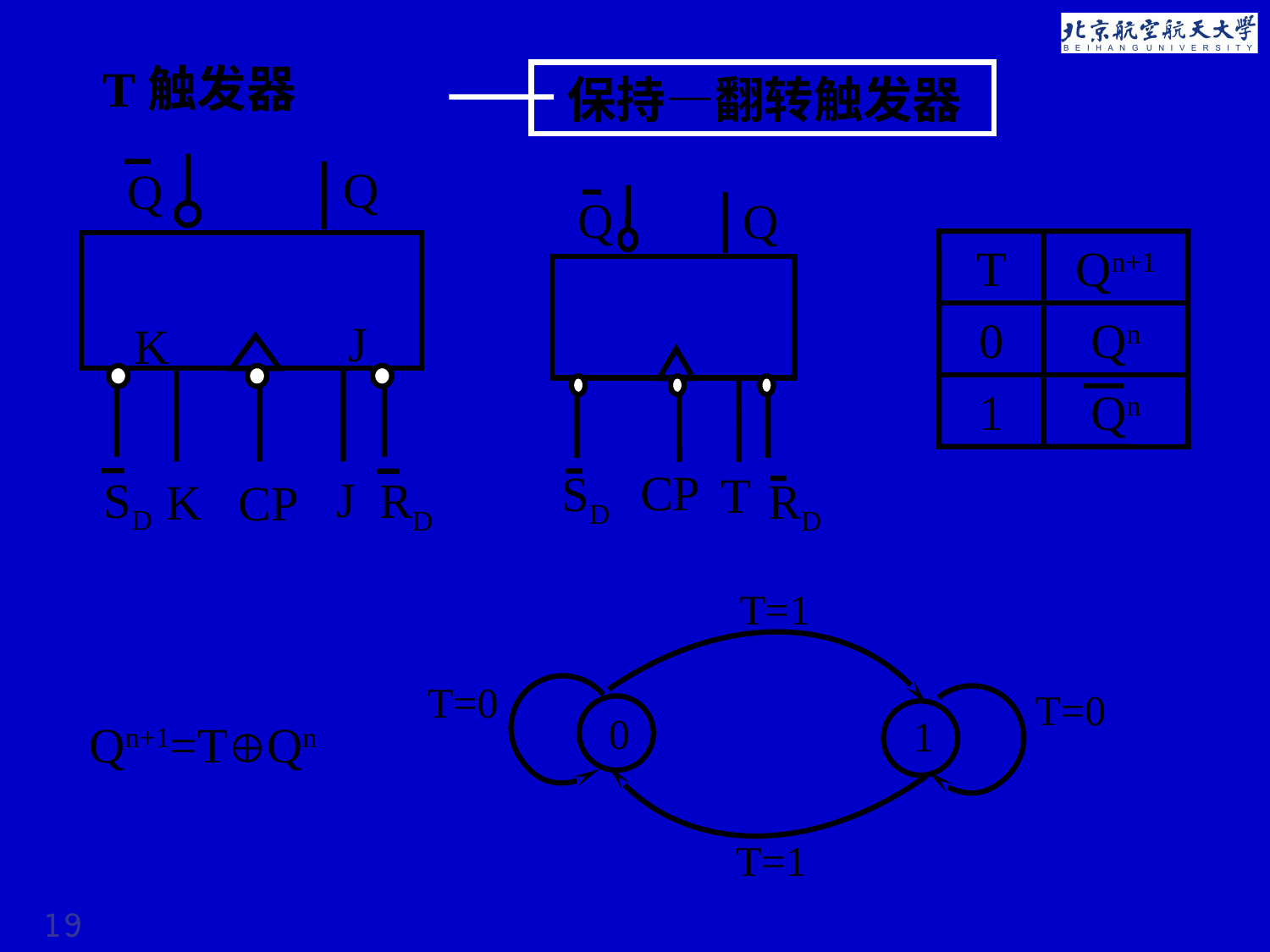

T触发器
 保持—翻转触发器

Q
Q

J
SD

RD

K
CP
Q

Q

CP
SD

T
RD

T

Qn+1

0

Qn
1

Qn

J
K

    T=1

T=0

T=0

0

1
     T=1
Qn+1=T⊕Qn
19
19